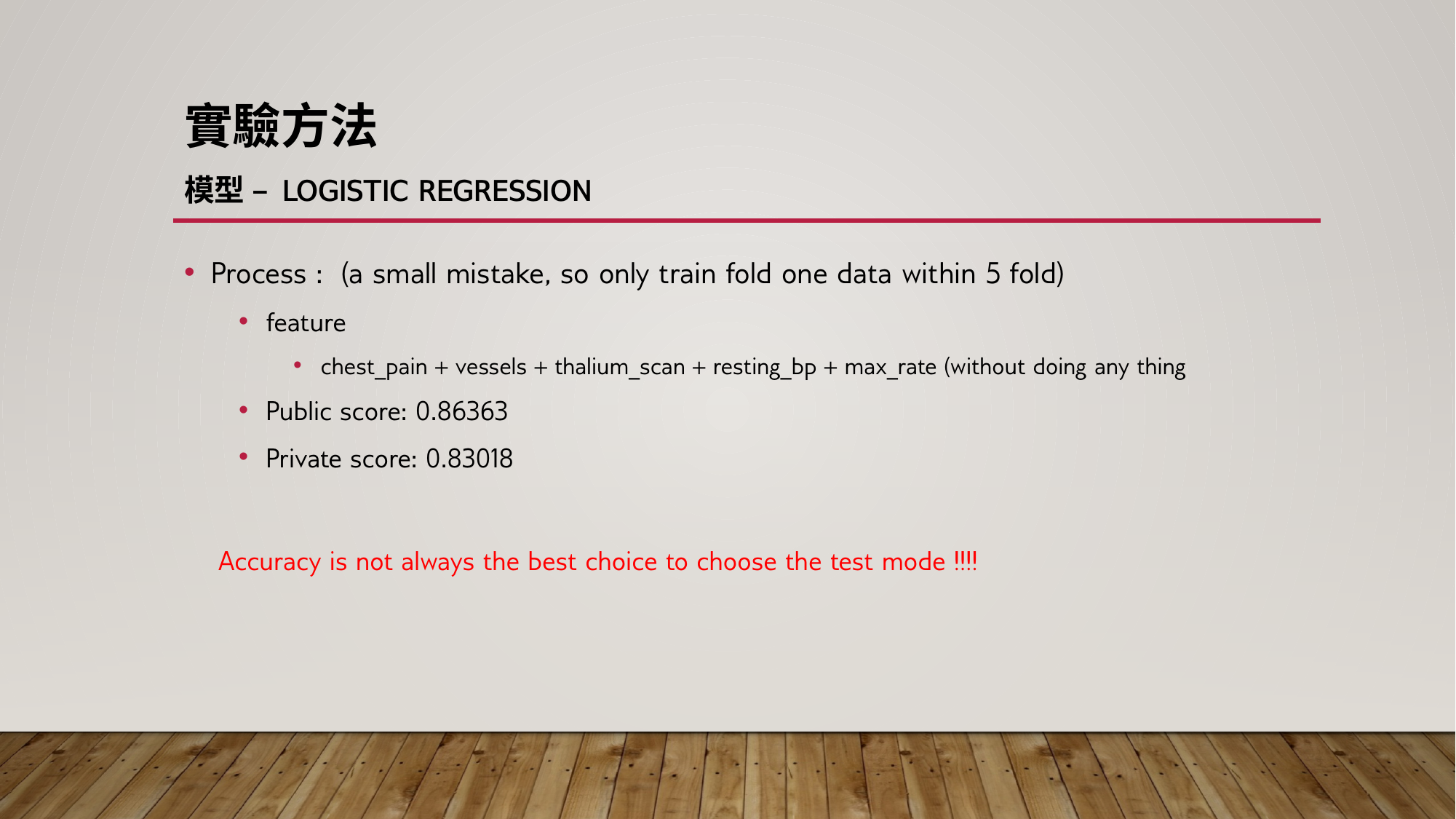

# 實驗方法 模型 – logistic regression
Process :  (a small mistake, so only train fold one data within 5 fold)
feature
chest_pain + vessels + thalium_scan + resting_bp + max_rate (without doing any thing
Public score: 0.86363
Private score: 0.83018

Accuracy is not always the best choice to choose the test mode !!!!